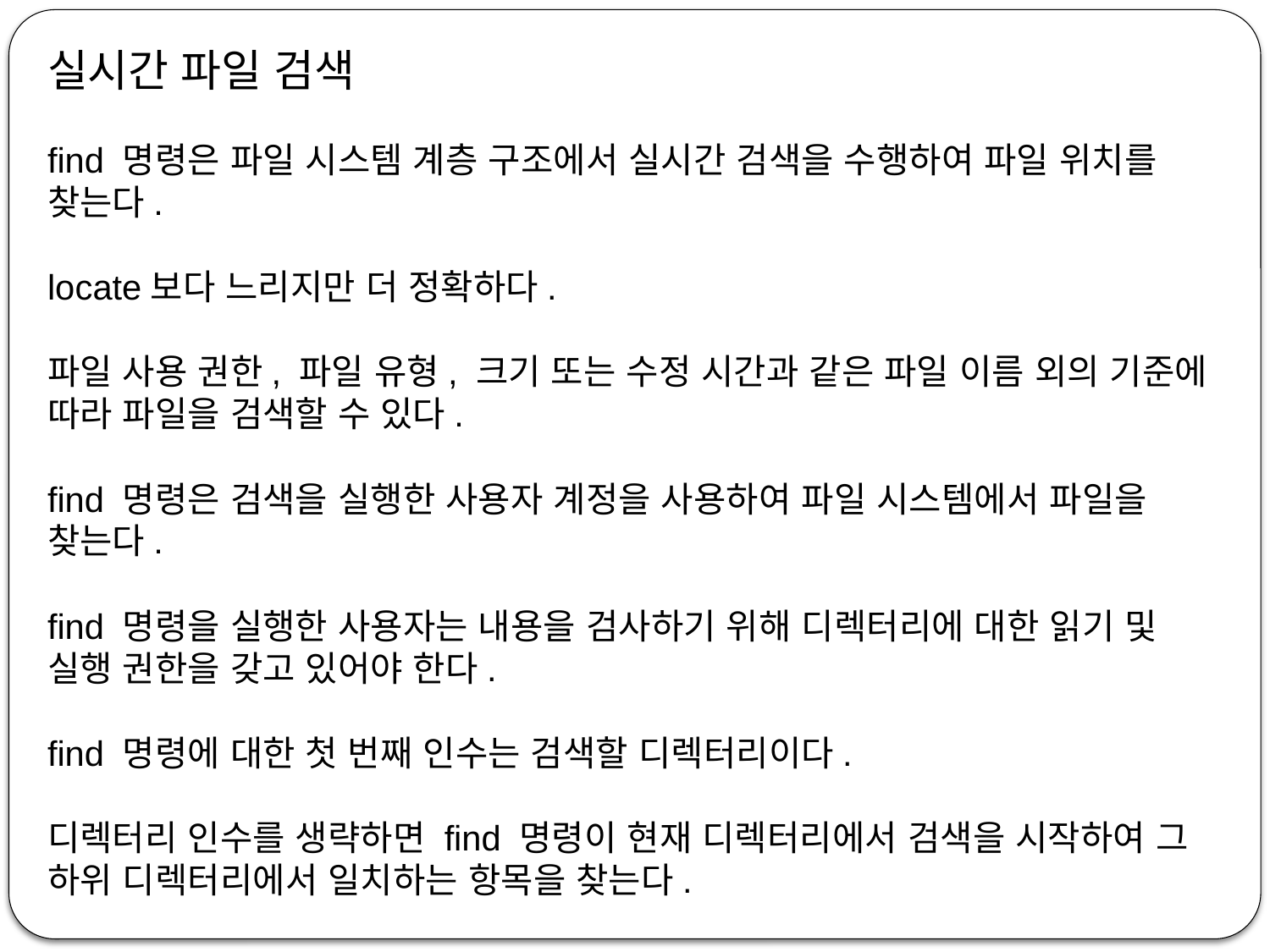

실시간 파일 검색

find 명령은 파일 시스템 계층 구조에서 실시간 검색을 수행하여 파일 위치를 찾는다.

locate보다 느리지만 더 정확하다.

파일 사용 권한, 파일 유형, 크기 또는 수정 시간과 같은 파일 이름 외의 기준에 따라 파일을 검색할 수 있다.

find 명령은 검색을 실행한 사용자 계정을 사용하여 파일 시스템에서 파일을 찾는다.

find 명령을 실행한 사용자는 내용을 검사하기 위해 디렉터리에 대한 읽기 및 실행 권한을 갖고 있어야 한다.

find 명령에 대한 첫 번째 인수는 검색할 디렉터리이다.

디렉터리 인수를 생략하면 find 명령이 현재 디렉터리에서 검색을 시작하여 그 하위 디렉터리에서 일치하는 항목을 찾는다.